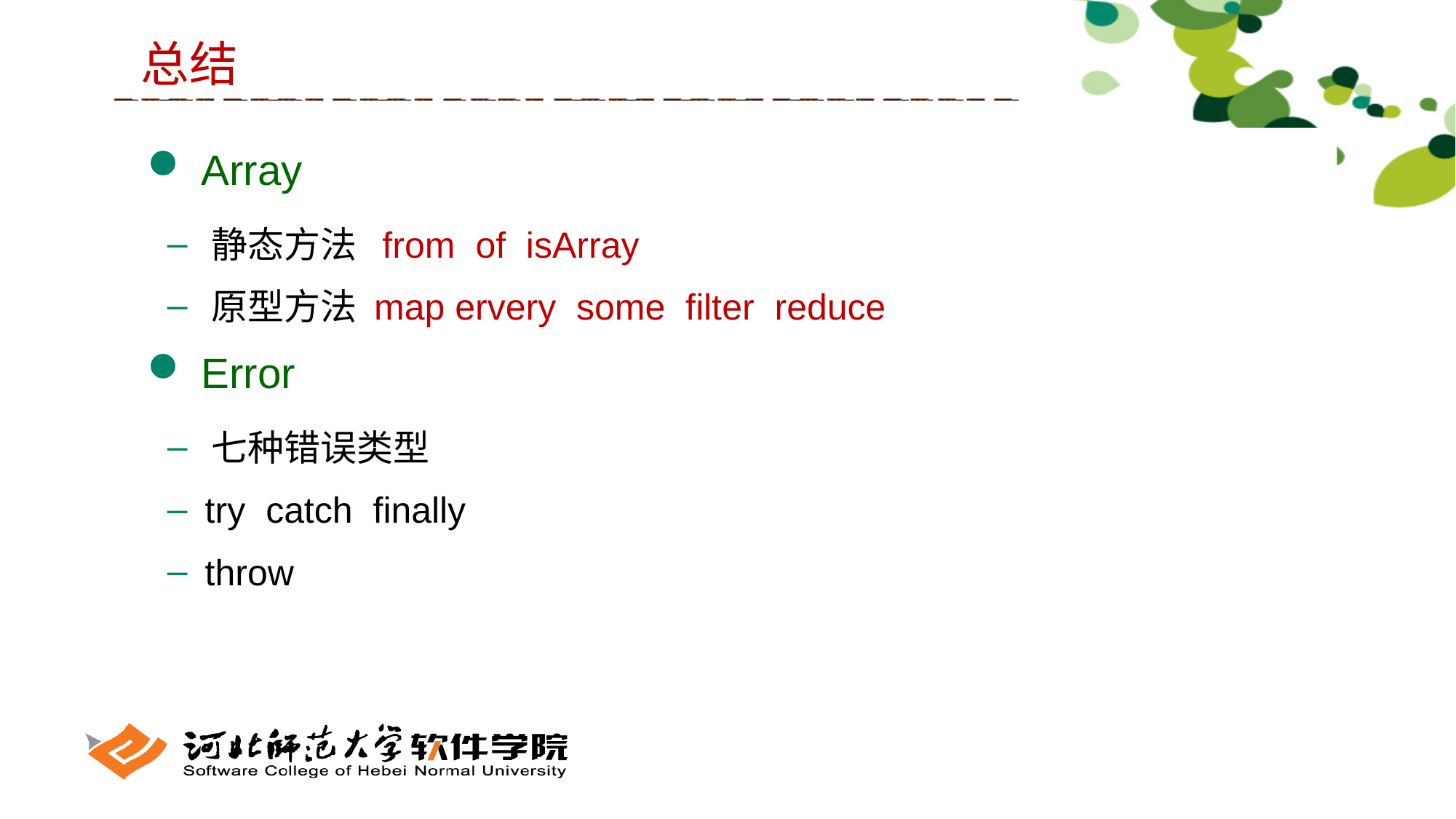

总结

 Array
 静态方法  from  of  isArray
 原型方法 map ervery  some  filter  reduce
 Error
 七种错误类型
 try  catch  finally
 throw